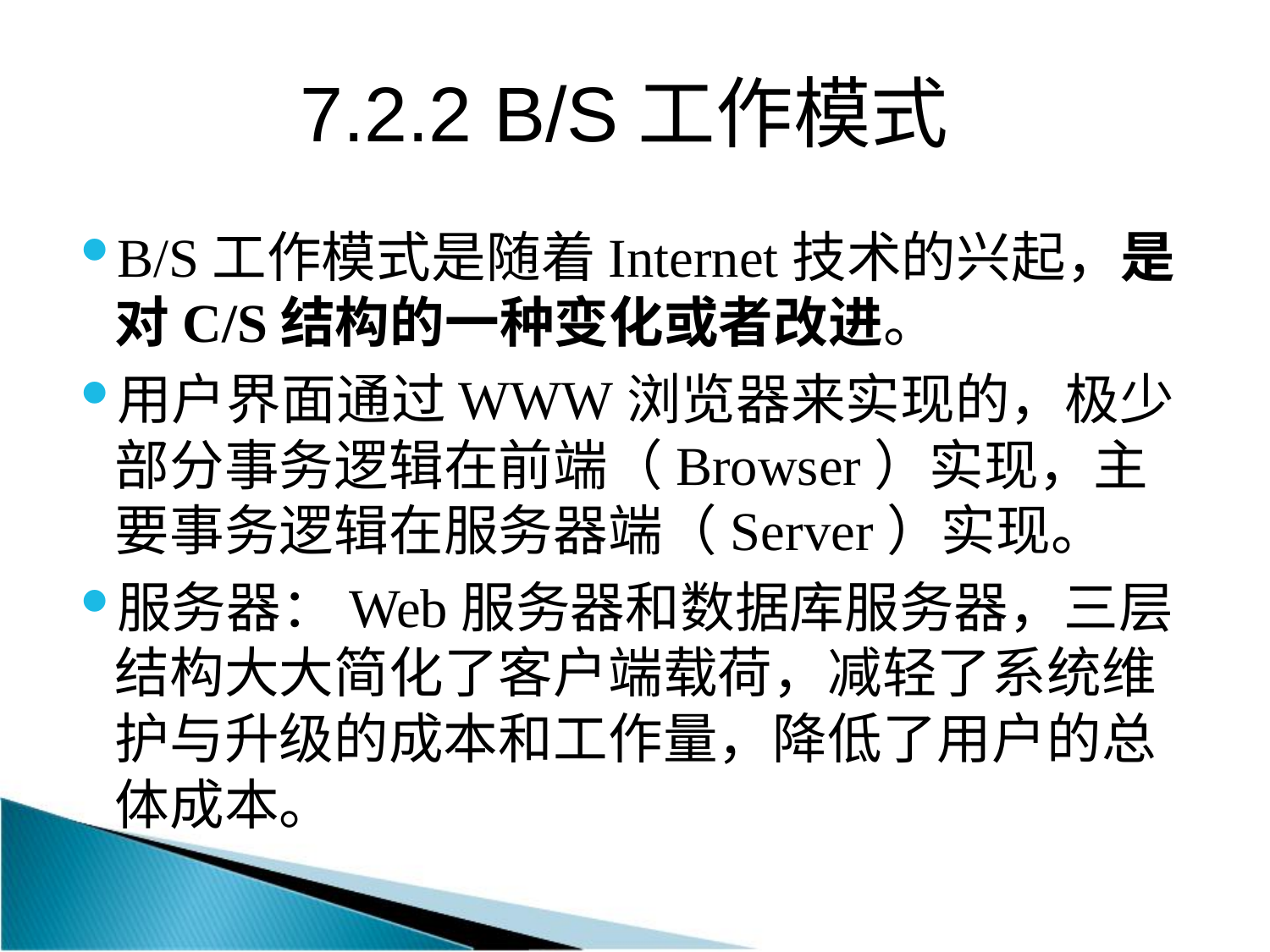

# 7.2.2 B/S工作模式
B/S工作模式是随着Internet技术的兴起，是对C/S结构的一种变化或者改进。
用户界面通过WWW浏览器来实现的，极少部分事务逻辑在前端（Browser）实现，主要事务逻辑在服务器端（Server）实现。
服务器：Web服务器和数据库服务器，三层结构大大简化了客户端载荷，减轻了系统维护与升级的成本和工作量，降低了用户的总体成本。